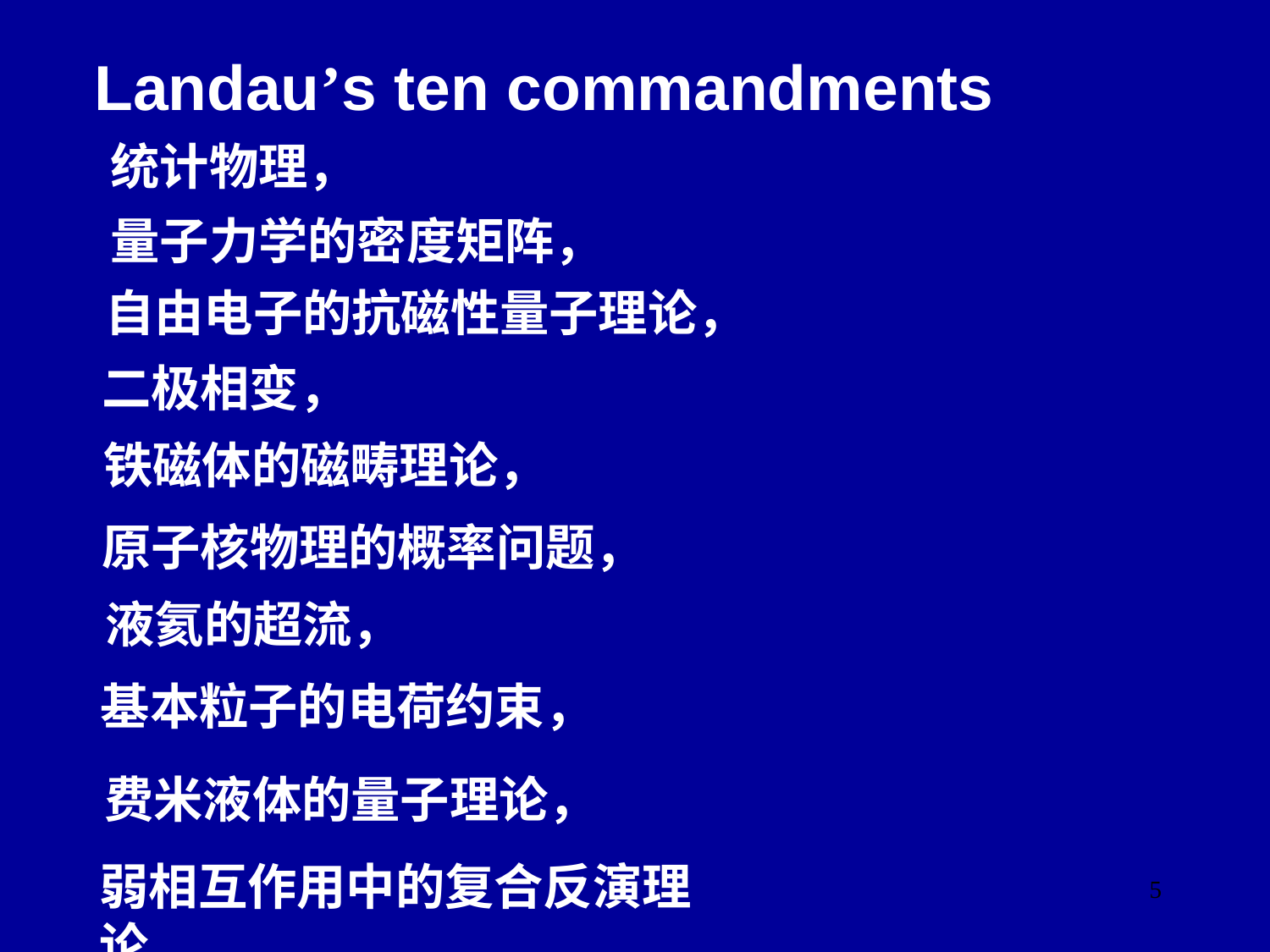

Landau’s ten commandments
统计物理，
量子力学的密度矩阵，
自由电子的抗磁性量子理论，
二极相变，
铁磁体的磁畴理论，
原子核物理的概率问题，
液氦的超流，
基本粒子的电荷约束，
费米液体的量子理论，
弱相互作用中的复合反演理论.。
5